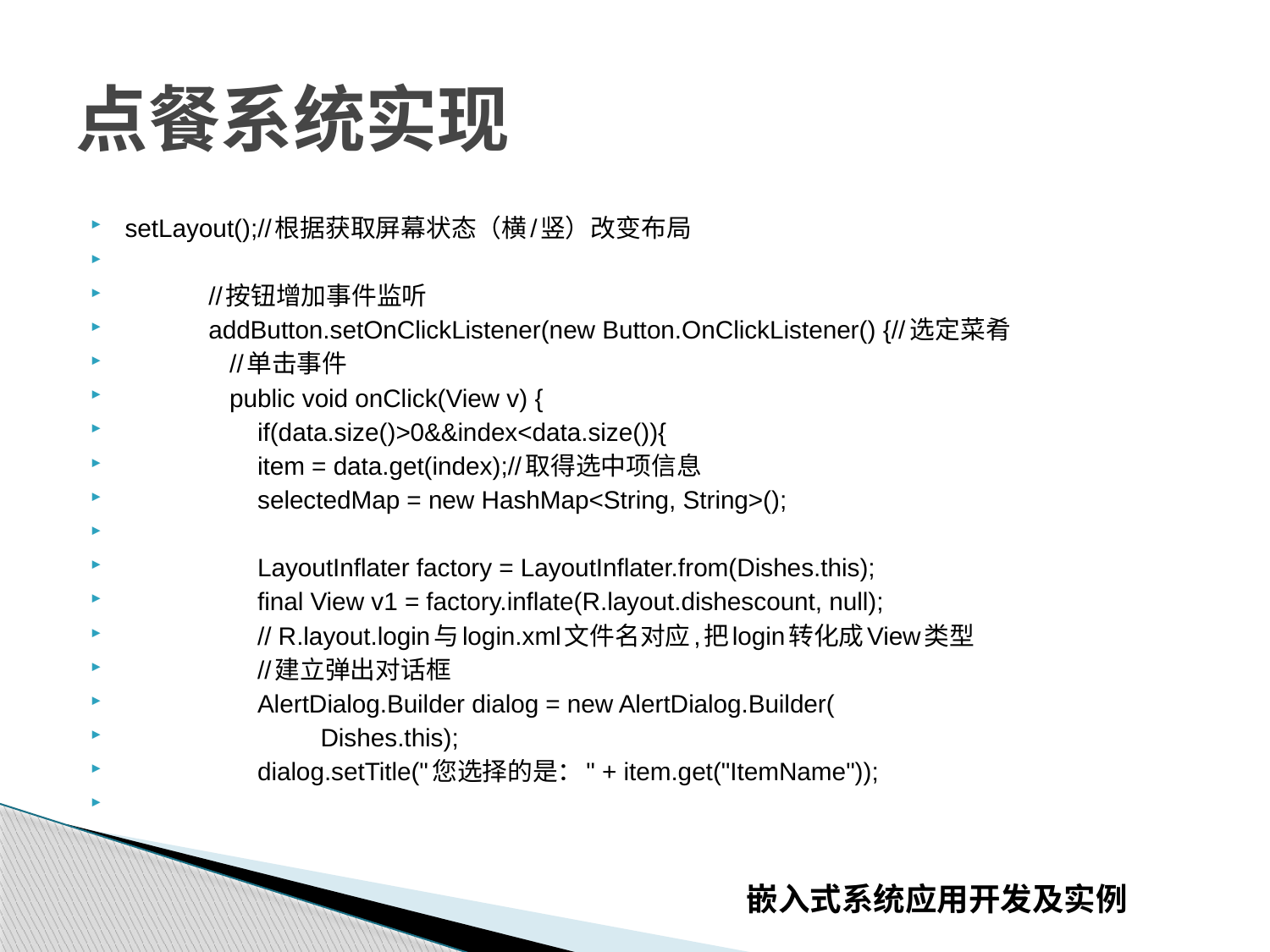

# 点餐系统实现
setLayout();//根据获取屏幕状态（横/竖）改变布局

            //按钮增加事件监听
            addButton.setOnClickListener(new Button.OnClickListener() {//选定菜肴
               //单击事件
               public void onClick(View v) {
                   if(data.size()>0&&index<data.size()){
                   item = data.get(index);//取得选中项信息
                   selectedMap = new HashMap<String, String>();

                   LayoutInflater factory = LayoutInflater.from(Dishes.this);
                   final View v1 = factory.inflate(R.layout.dishescount, null);
                   // R.layout.login与login.xml文件名对应,把login转化成View类型
                   //建立弹出对话框
                   AlertDialog.Builder dialog = new AlertDialog.Builder(
                            Dishes.this);
                   dialog.setTitle("您选择的是：" + item.get("ItemName"));

嵌入式系统应用开发及实例